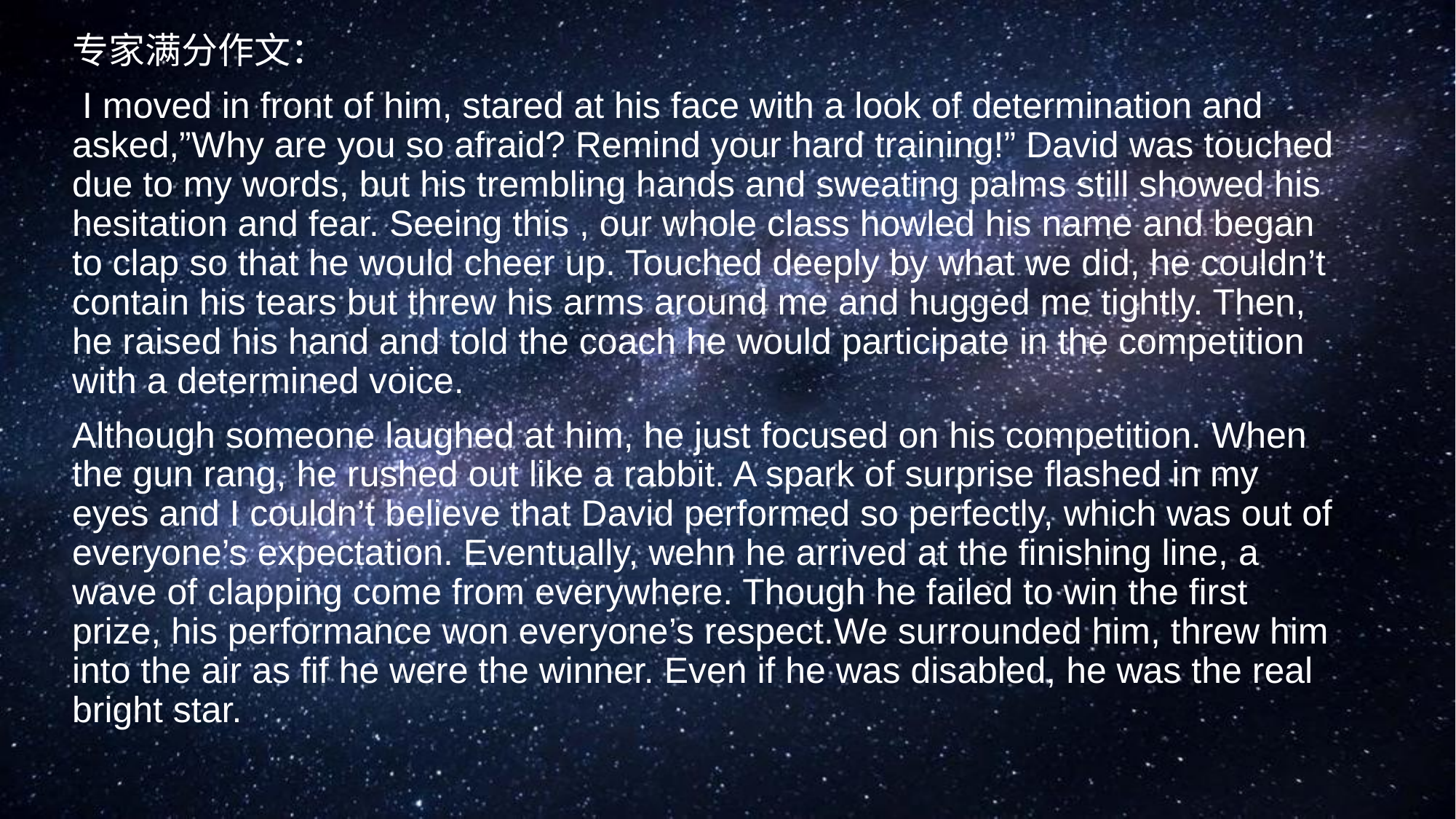

#
专家满分作文：
 I moved in front of him, stared at his face with a look of determination and asked,”Why are you so afraid? Remind your hard training!” David was touched due to my words, but his trembling hands and sweating palms still showed his hesitation and fear. Seeing this , our whole class howled his name and began to clap so that he would cheer up. Touched deeply by what we did, he couldn’t contain his tears but threw his arms around me and hugged me tightly. Then, he raised his hand and told the coach he would participate in the competition with a determined voice.
Although someone laughed at him, he just focused on his competition. When the gun rang, he rushed out like a rabbit. A spark of surprise flashed in my eyes and I couldn’t believe that David performed so perfectly, which was out of everyone’s expectation. Eventually, wehn he arrived at the finishing line, a wave of clapping come from everywhere. Though he failed to win the first prize, his performance won everyone’s respect.We surrounded him, threw him into the air as fif he were the winner. Even if he was disabled, he was the real bright star.